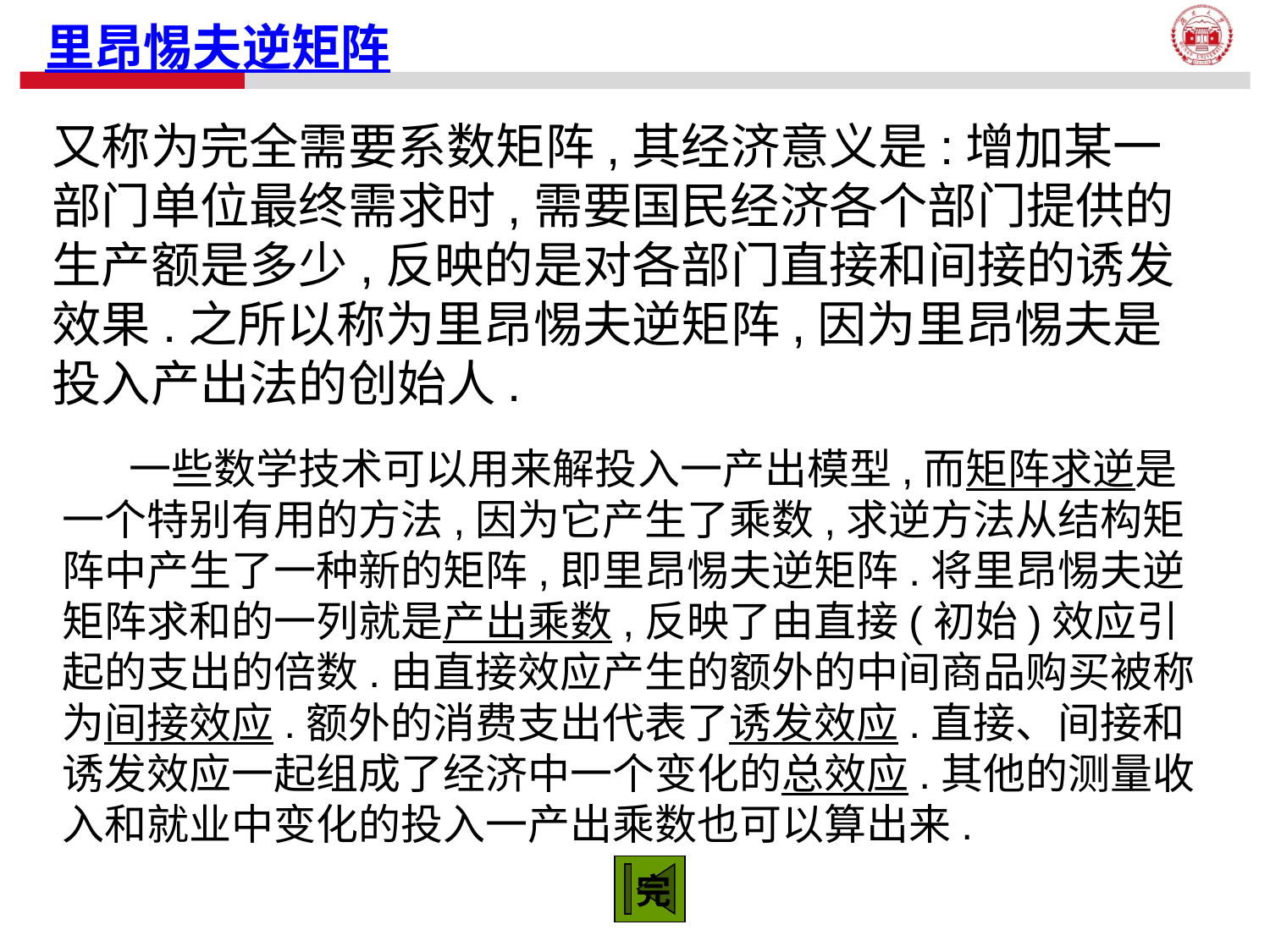

里昂惕夫逆矩阵
又称为完全需要系数矩阵,其经济意义是:增加某一部门单位最终需求时,需要国民经济各个部门提供的生产额是多少,反映的是对各部门直接和间接的诱发效果.之所以称为里昂惕夫逆矩阵,因为里昂惕夫是投入产出法的创始人.
      一些数学技术可以用来解投入一产出模型,而矩阵求逆是一个特别有用的方法,因为它产生了乘数,求逆方法从结构矩阵中产生了一种新的矩阵,即里昂惕夫逆矩阵.将里昂惕夫逆矩阵求和的一列就是产出乘数,反映了由直接(初始)效应引起的支出的倍数.由直接效应产生的额外的中间商品购买被称为间接效应.额外的消费支出代表了诱发效应.直接、间接和诱发效应一起组成了经济中一个变化的总效应.其他的测量收入和就业中变化的投入一产出乘数也可以算出来.

完